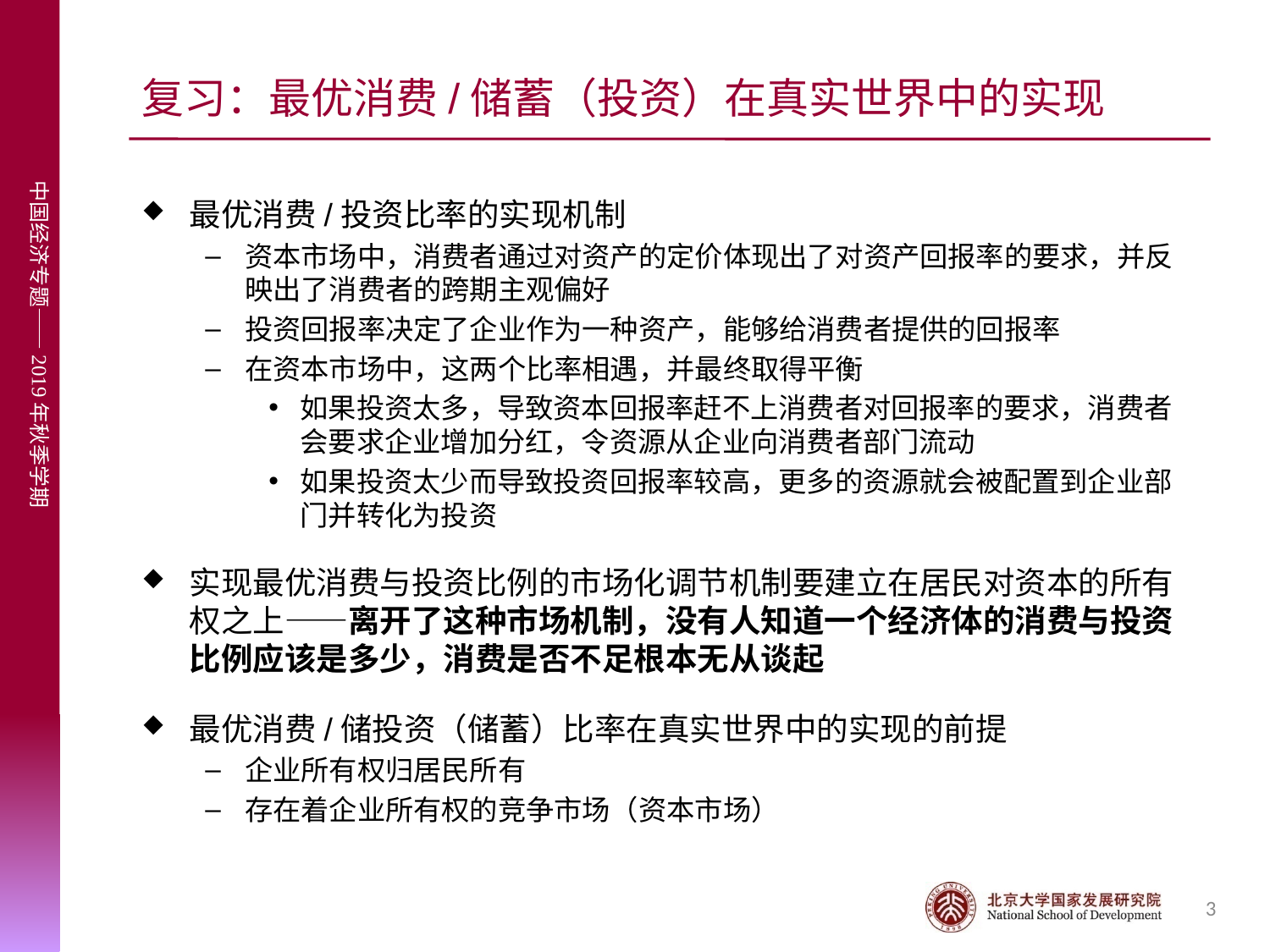

# 复习：最优消费/储蓄（投资）在真实世界中的实现
最优消费/投资比率的实现机制
资本市场中，消费者通过对资产的定价体现出了对资产回报率的要求，并反映出了消费者的跨期主观偏好
投资回报率决定了企业作为一种资产，能够给消费者提供的回报率
在资本市场中，这两个比率相遇，并最终取得平衡
如果投资太多，导致资本回报率赶不上消费者对回报率的要求，消费者会要求企业增加分红，令资源从企业向消费者部门流动
如果投资太少而导致投资回报率较高，更多的资源就会被配置到企业部门并转化为投资
实现最优消费与投资比例的市场化调节机制要建立在居民对资本的所有权之上——离开了这种市场机制，没有人知道一个经济体的消费与投资比例应该是多少，消费是否不足根本无从谈起
最优消费/储投资（储蓄）比率在真实世界中的实现的前提
企业所有权归居民所有
存在着企业所有权的竞争市场（资本市场）

3